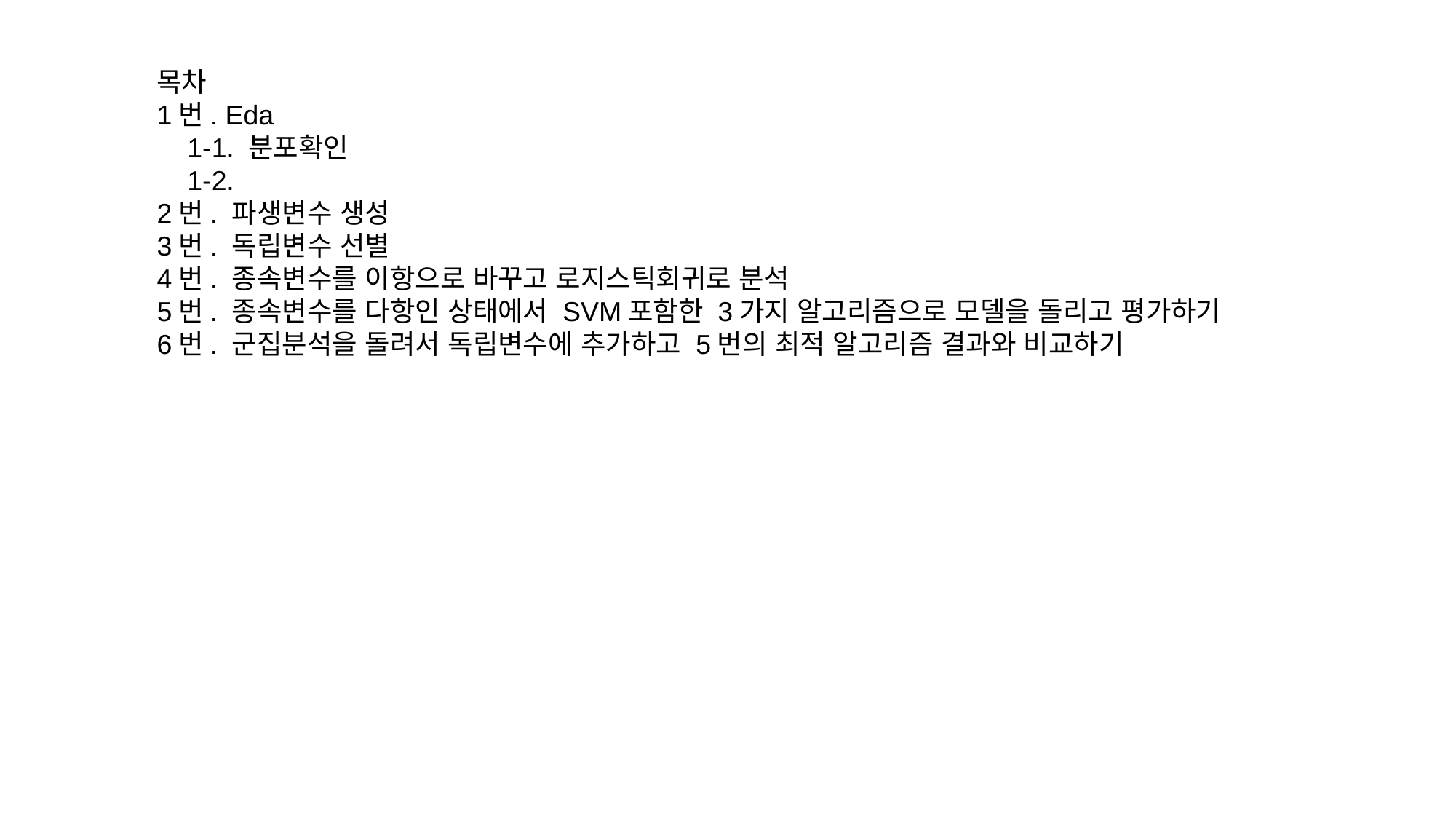

목차
1번. Eda
    1-1. 분포확인
    1-2.
2번. 파생변수 생성
3번. 독립변수 선별
4번. 종속변수를 이항으로 바꾸고 로지스틱회귀로 분석
5번. 종속변수를 다항인 상태에서 SVM포함한 3가지 알고리즘으로 모델을 돌리고 평가하기
6번. 군집분석을 돌려서 독립변수에 추가하고 5번의 최적 알고리즘 결과와 비교하기